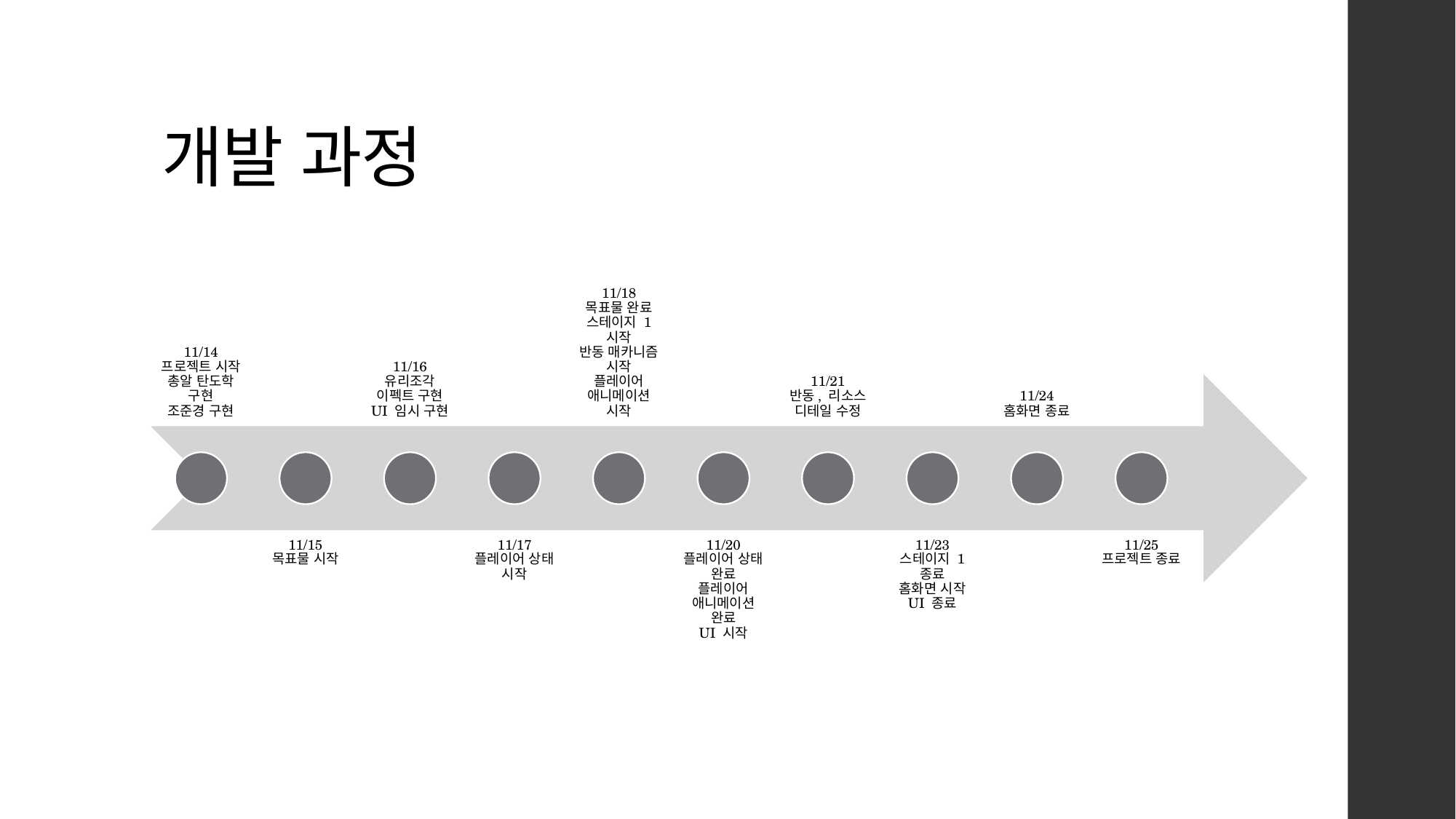

# 개발 과정
11/14
프로젝트 시작
총알 탄도학 구현
조준경 구현
11/15
목표물 시작
11/16
유리조각 이펙트 구현
UI 임시 구현
11/17
플레이어 상태 시작
11/18
목표물 완료
스테이지 1 시작
반동 매카니즘 시작
플레이어 애니메이션 시작
11/20
플레이어 상태 완료
플레이어 애니메이션 완료
UI 시작
11/21
반동, 리소스 디테일 수정
11/23
스테이지 1 종료
홈화면 시작
UI 종료
11/24
홈화면 종료
11/25
프로젝트 종료